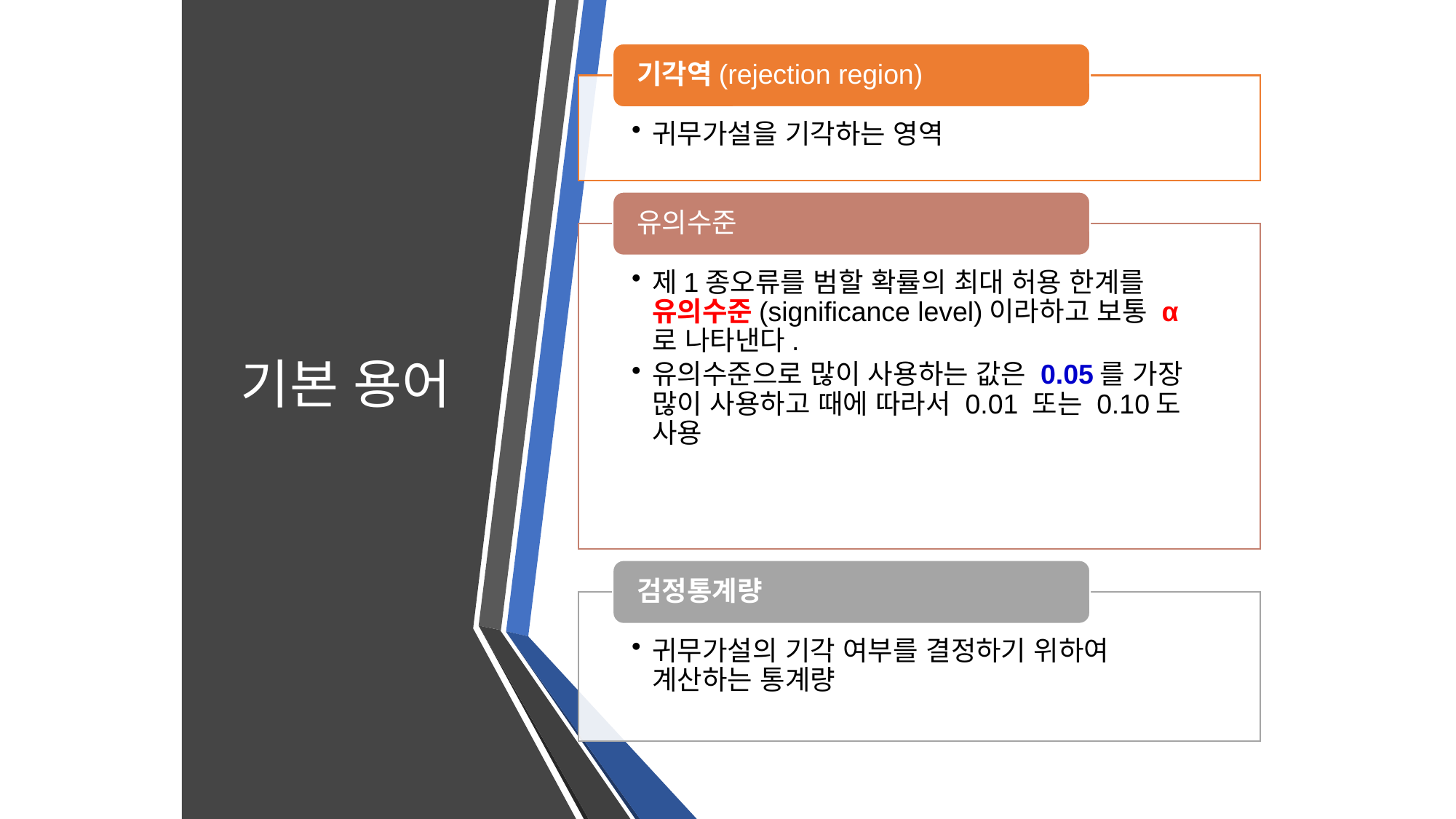

귀무가설을 기각하는 영역
기각역(rejection region)
제1종오류를 범할 확률의 최대 허용 한계를 유의수준(significance level)이라하고 보통 α로 나타낸다.
유의수준으로 많이 사용하는 값은 0.05를 가장 많이 사용하고 때에 따라서 0.01 또는 0.10도 사용
유의수준
귀무가설의 기각 여부를 결정하기 위하여 계산하는 통계량
검정통계량
# 기본 용어